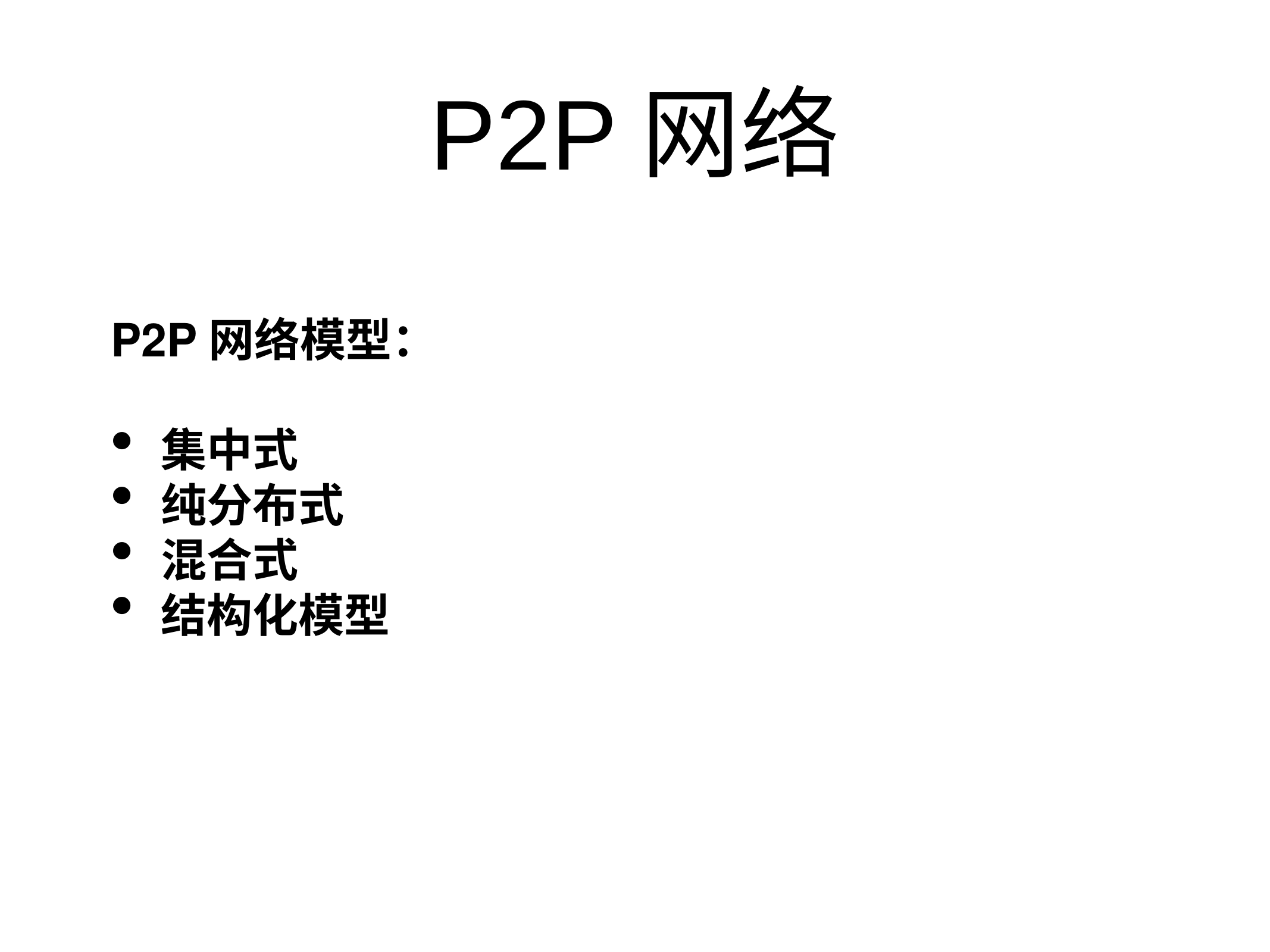

# P2P网络
P2P网络模型：

集中式
纯分布式
混合式
结构化模型